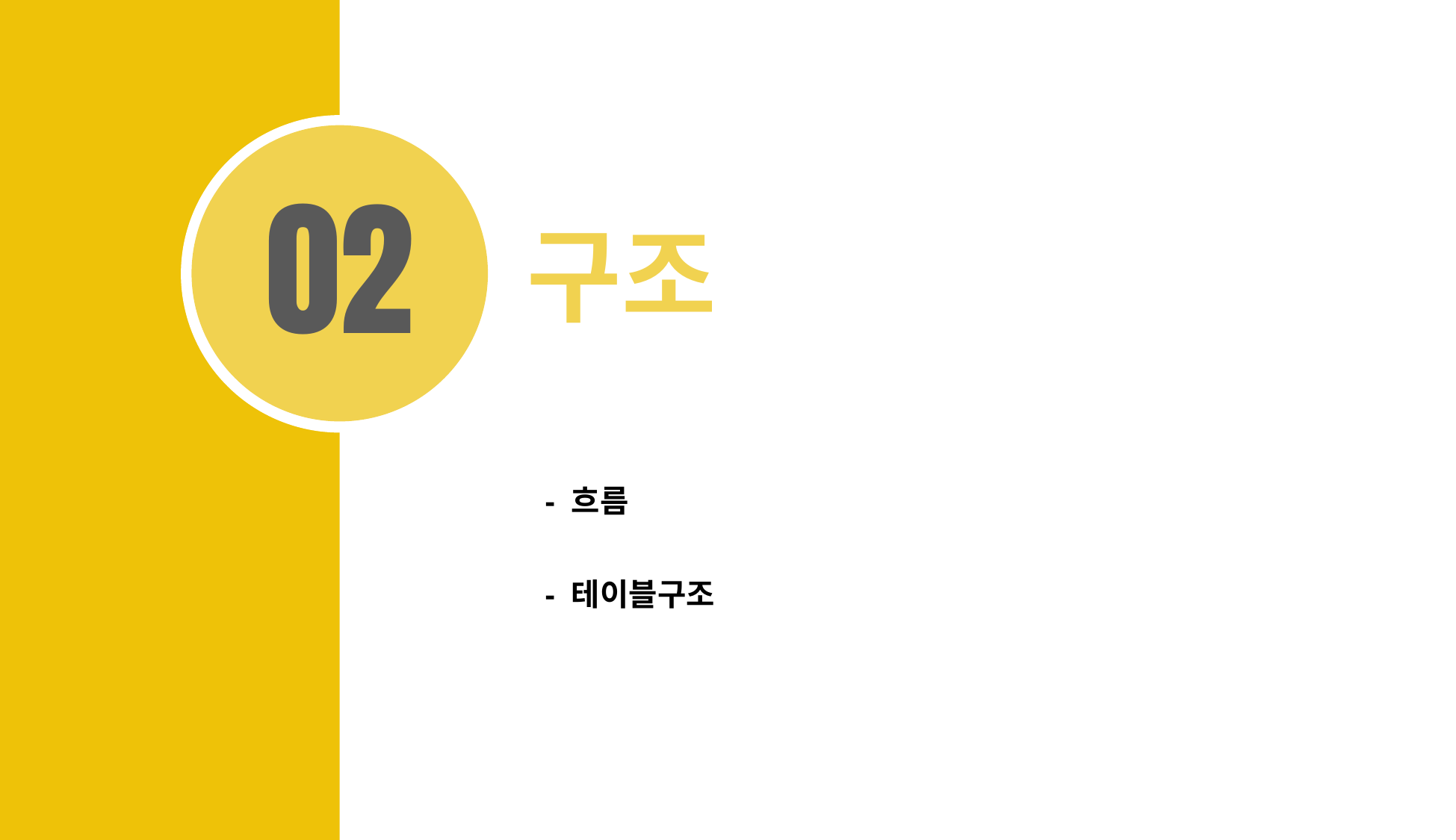

02
01
구조
- 흐름
- 테이블구조